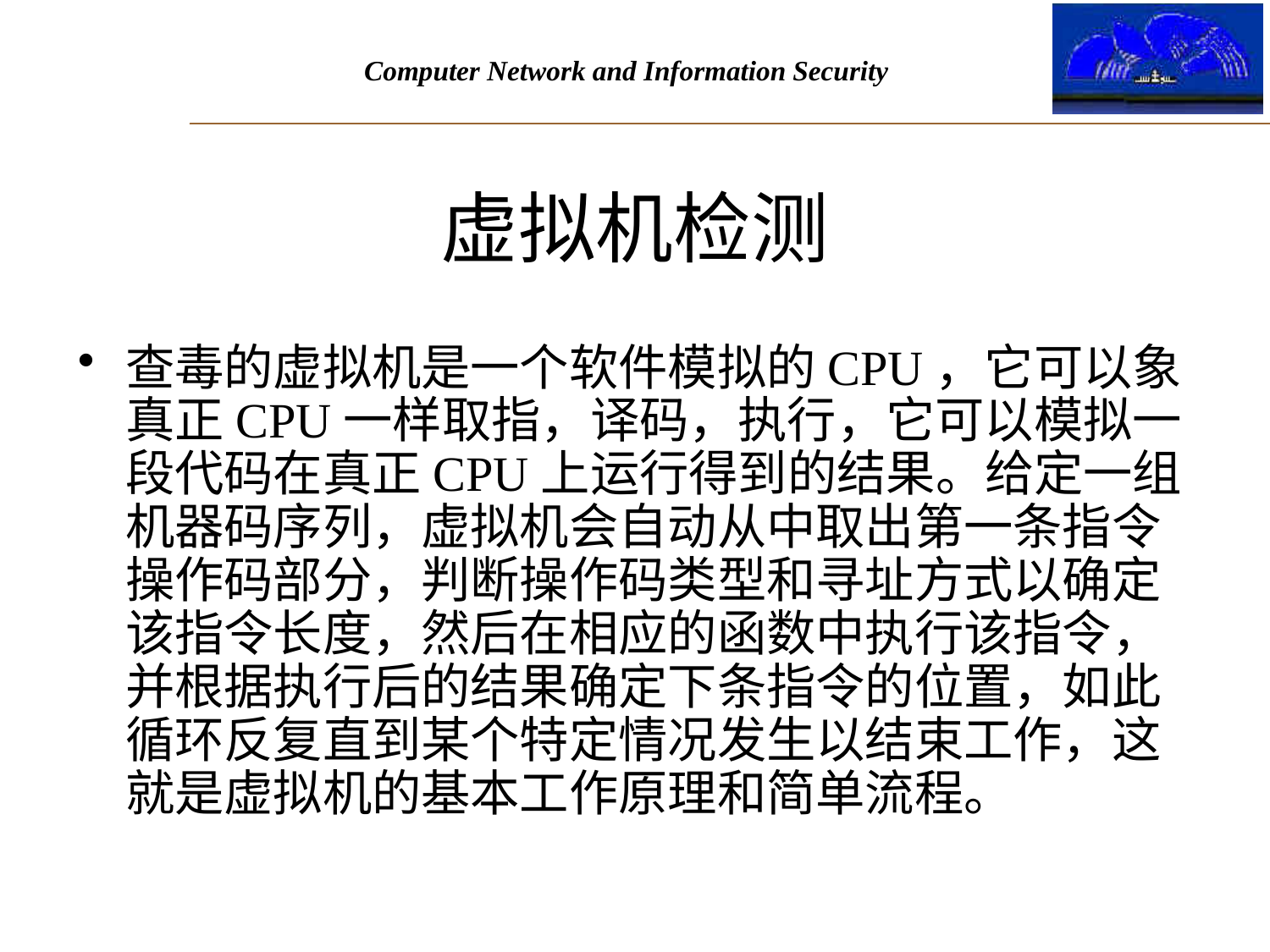

# 虚拟机检测
查毒的虚拟机是一个软件模拟的CPU，它可以象真正CPU一样取指，译码，执行，它可以模拟一段代码在真正CPU上运行得到的结果。给定一组机器码序列，虚拟机会自动从中取出第一条指令操作码部分，判断操作码类型和寻址方式以确定该指令长度，然后在相应的函数中执行该指令，并根据执行后的结果确定下条指令的位置，如此循环反复直到某个特定情况发生以结束工作，这就是虚拟机的基本工作原理和简单流程。